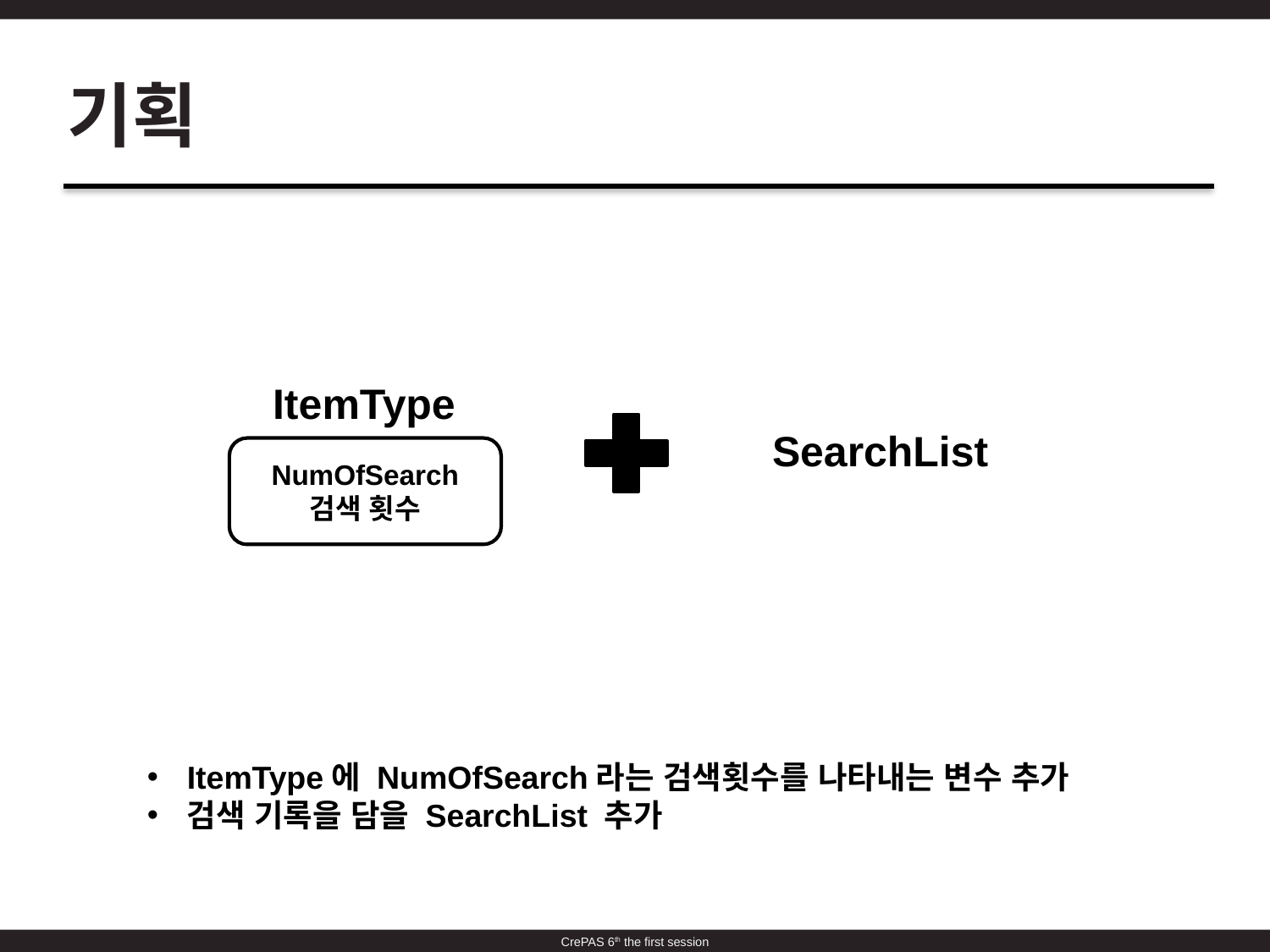

기획
ItemType

SearchList
NumOfSearch
검색 횟수
ItemType에 NumOfSearch라는 검색횟수를 나타내는 변수 추가
검색 기록을 담을 SearchList 추가
CrePAS 6th the first session